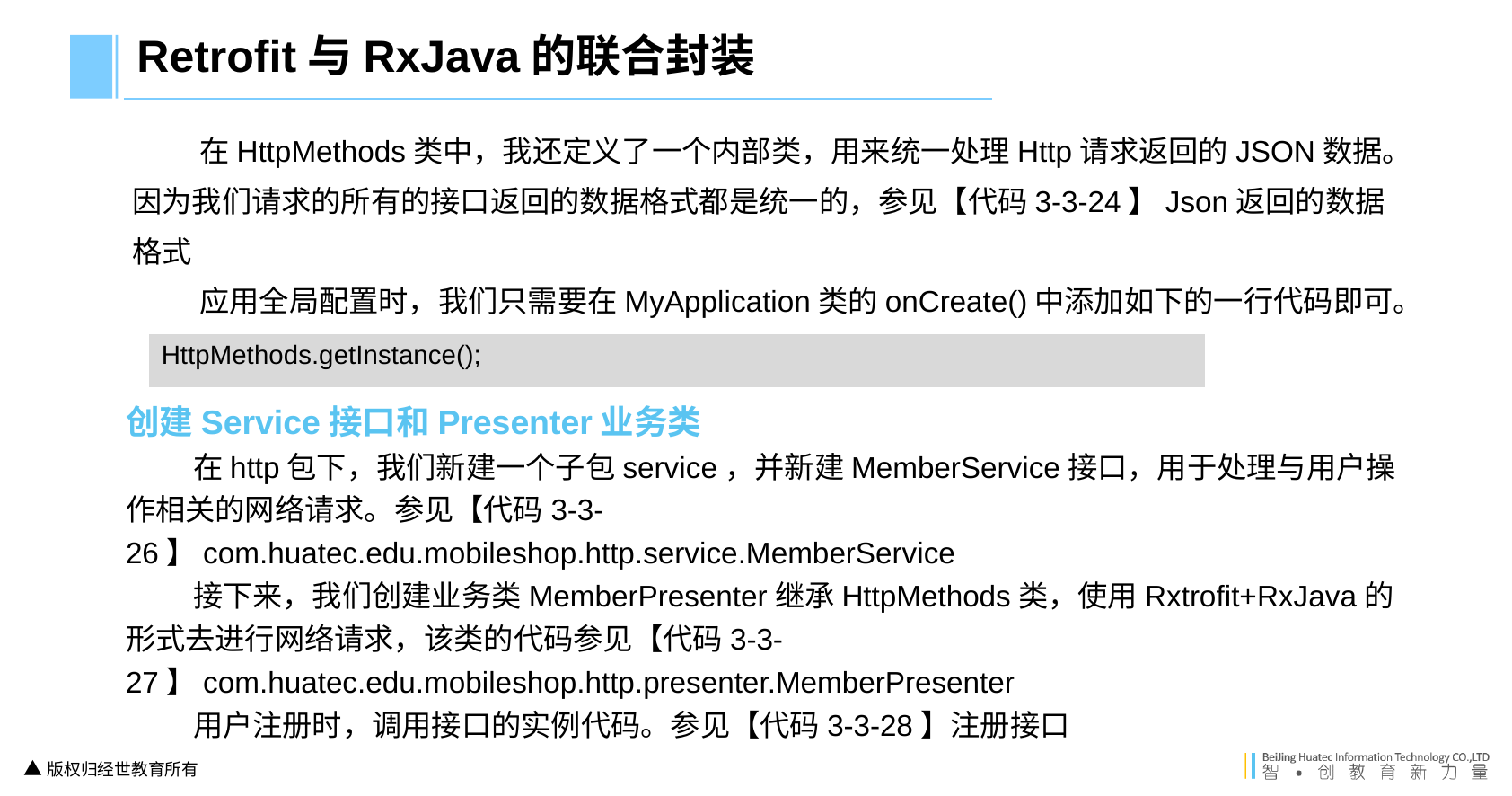

Retrofit与RxJava的联合封装

在HttpMethods类中，我还定义了一个内部类，用来统一处理Http请求返回的JSON数据。因为我们请求的所有的接口返回的数据格式都是统一的，参见【代码3-3-24】Json返回的数据格式
应用全局配置时，我们只需要在MyApplication类的onCreate()中添加如下的一行代码即可。
| HttpMethods.getInstance(); |
| --- |
创建Service接口和Presenter业务类
在http包下，我们新建一个子包service，并新建MemberService接口，用于处理与用户操作相关的网络请求。参见【代码3-3-26】com.huatec.edu.mobileshop.http.service.MemberService
接下来，我们创建业务类MemberPresenter继承HttpMethods类，使用Rxtrofit+RxJava的形式去进行网络请求，该类的代码参见【代码3-3-27】com.huatec.edu.mobileshop.http.presenter.MemberPresenter
用户注册时，调用接口的实例代码。参见【代码3-3-28】注册接口